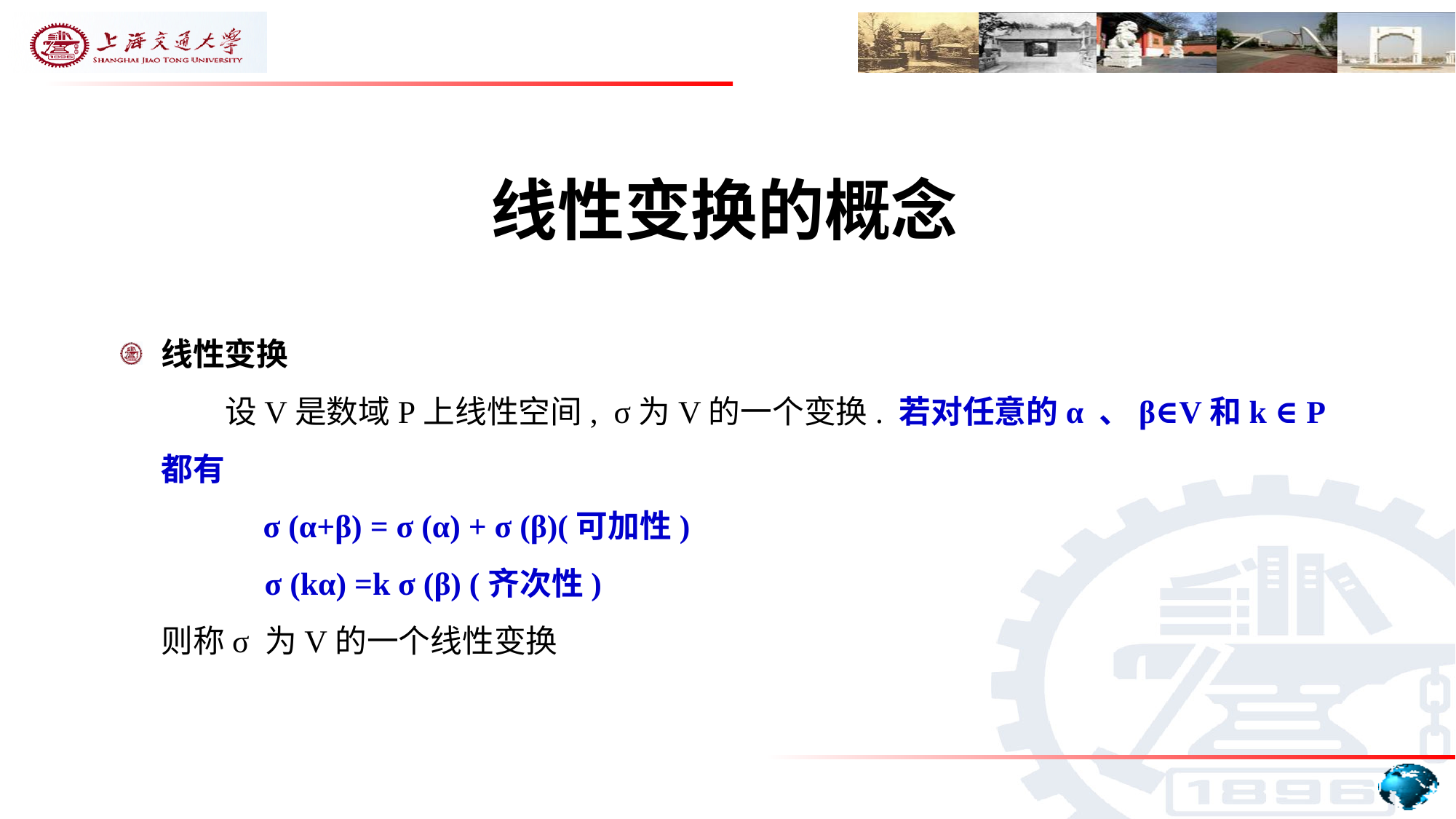

# 线性变换的概念
线性变换
         设V是数域P上线性空间,  σ为V的一个变换. 若对任意的α 、β∈V和k ∈ P都有
             σ (α+β) = σ (α) + σ (β)(可加性)
             σ (kα) =k σ (β) (齐次性)
则称σ 为V的一个线性变换